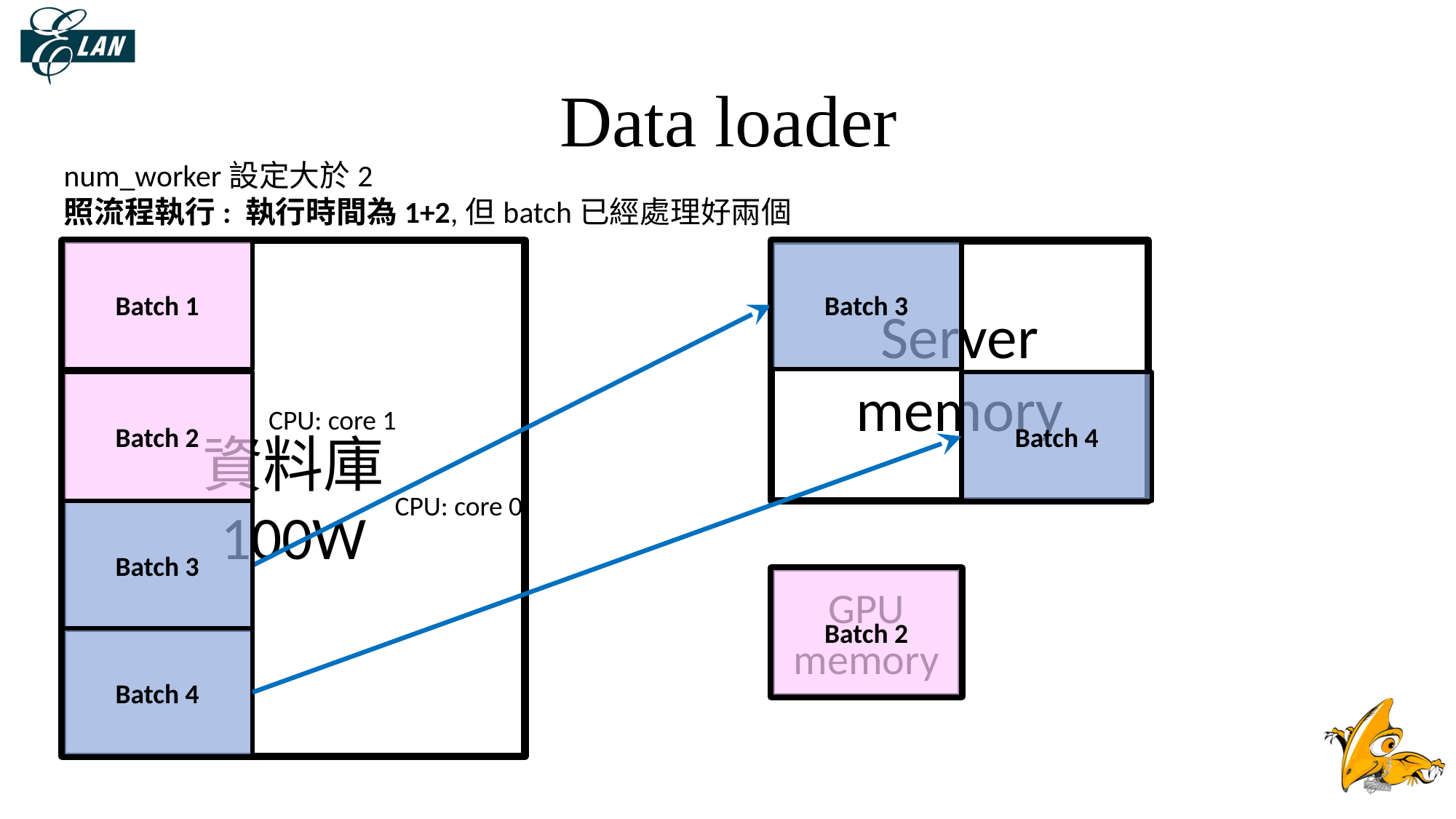

# Data loader
num_worker設定大於2
照流程執行: 執行時間為1+2,但batch已經處理好兩個
資料庫
100W
Batch 1
Server memory
Batch 3
Batch 2
Batch 4
CPU: core 1
CPU: core 0
Batch 3
GPU
memory
Batch 2
Batch 4